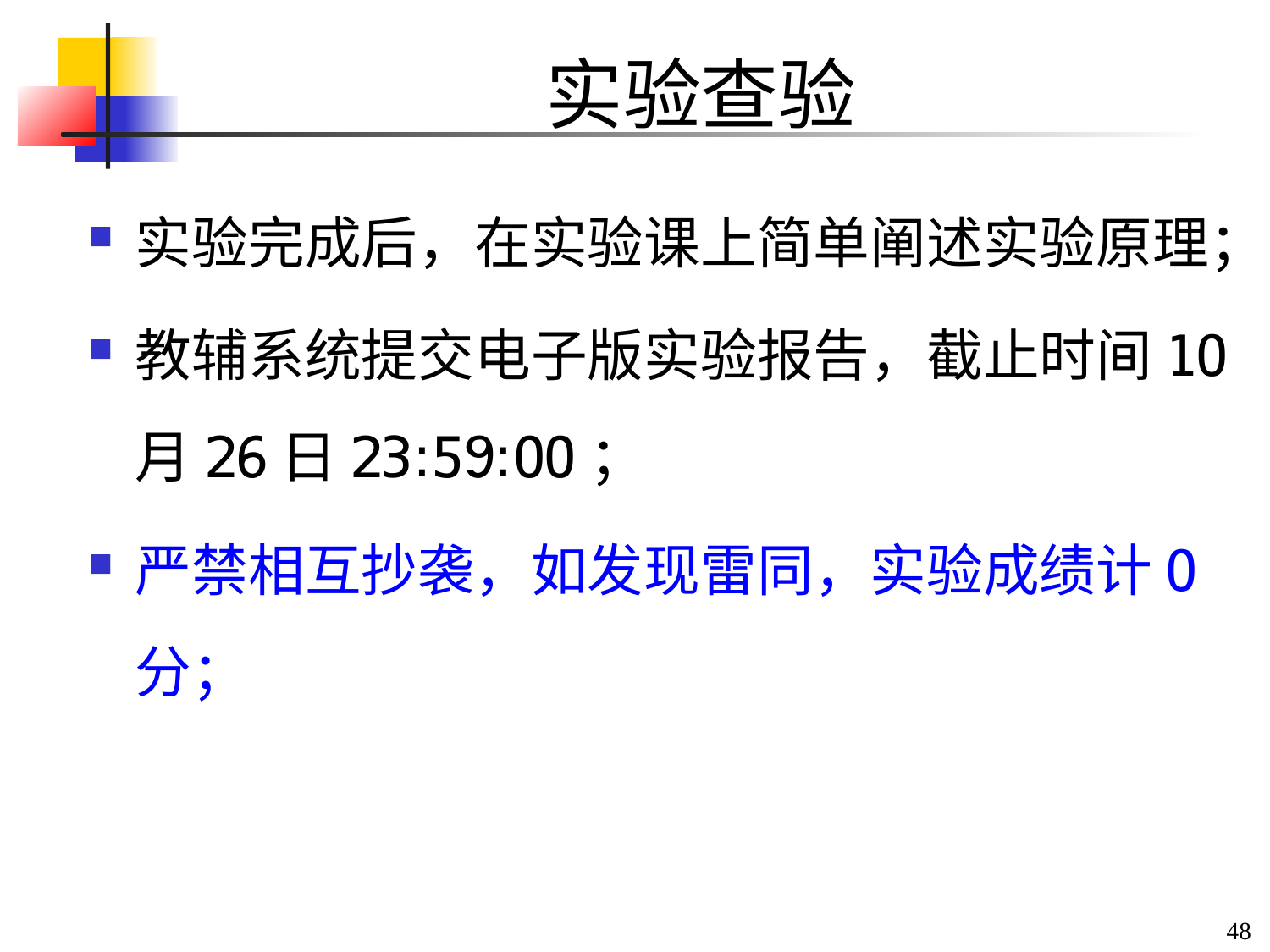

# 实验查验
实验完成后，在实验课上简单阐述实验原理；
教辅系统提交电子版实验报告，截止时间10月26日23:59:00；
严禁相互抄袭，如发现雷同，实验成绩计0分；